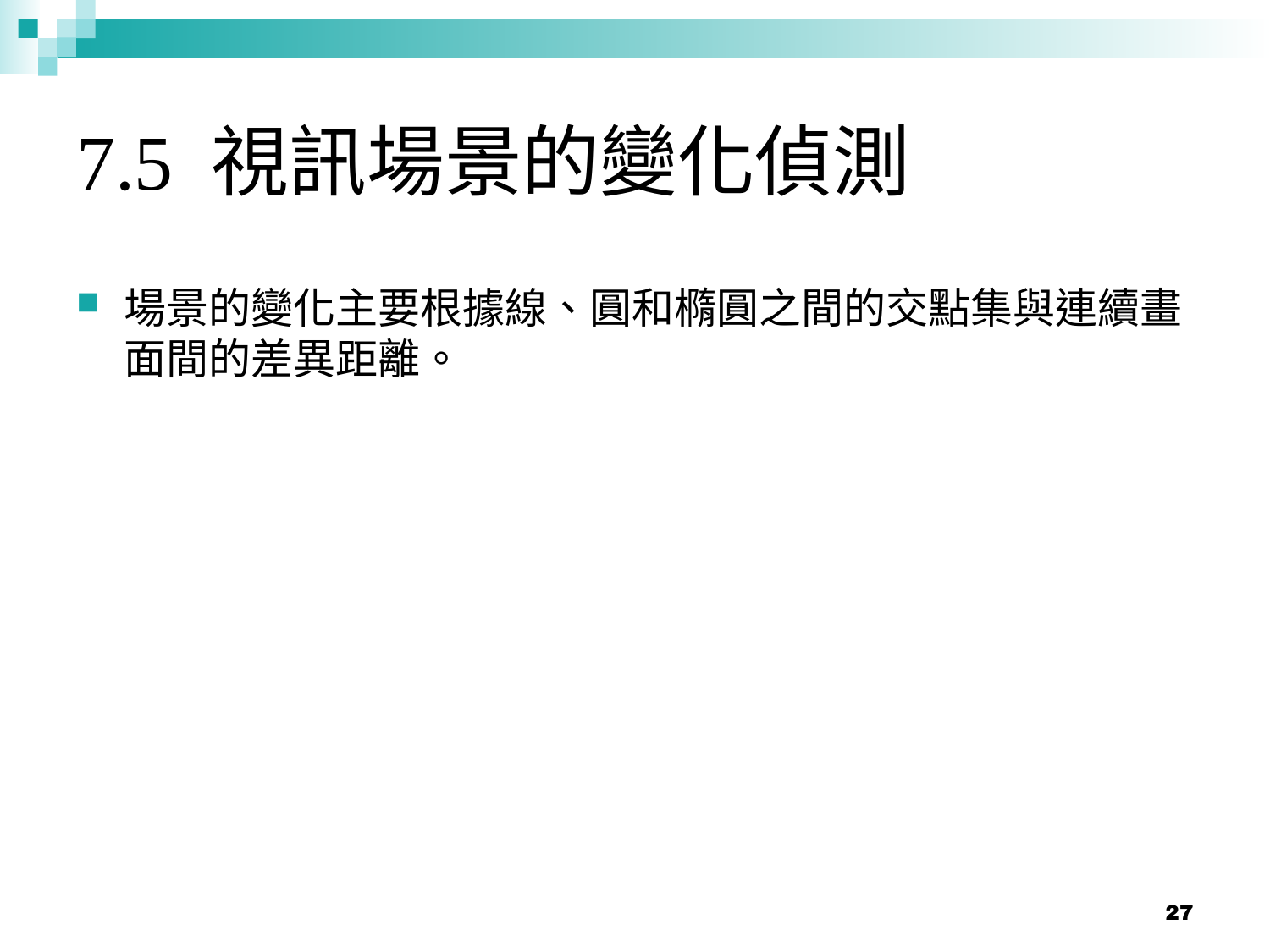

# 7.5 視訊場景的變化偵測
場景的變化主要根據線、圓和橢圓之間的交點集與連續畫面間的差異距離。
27